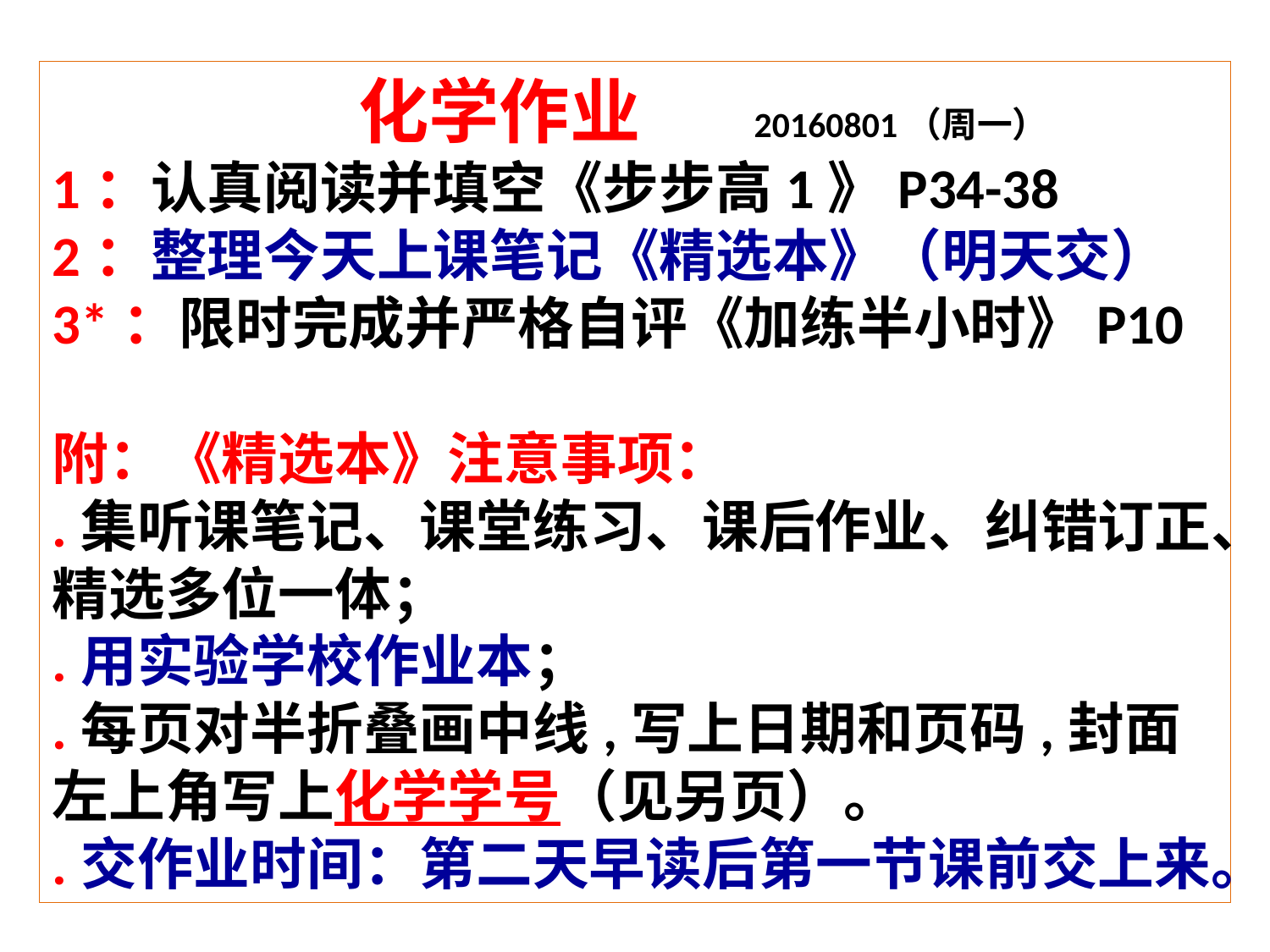

化学作业      20160801（周一）
1：认真阅读并填空《步步高1》P34-38
2：整理今天上课笔记《精选本》（明天交）
3*：限时完成并严格自评《加练半小时》P10

附：《精选本》注意事项：
.集听课笔记、课堂练习、课后作业、纠错订正、精选多位一体；
.用实验学校作业本；
.每页对半折叠画中线,写上日期和页码,封面左上角写上化学学号（见另页）。
.交作业时间：第二天早读后第一节课前交上来。